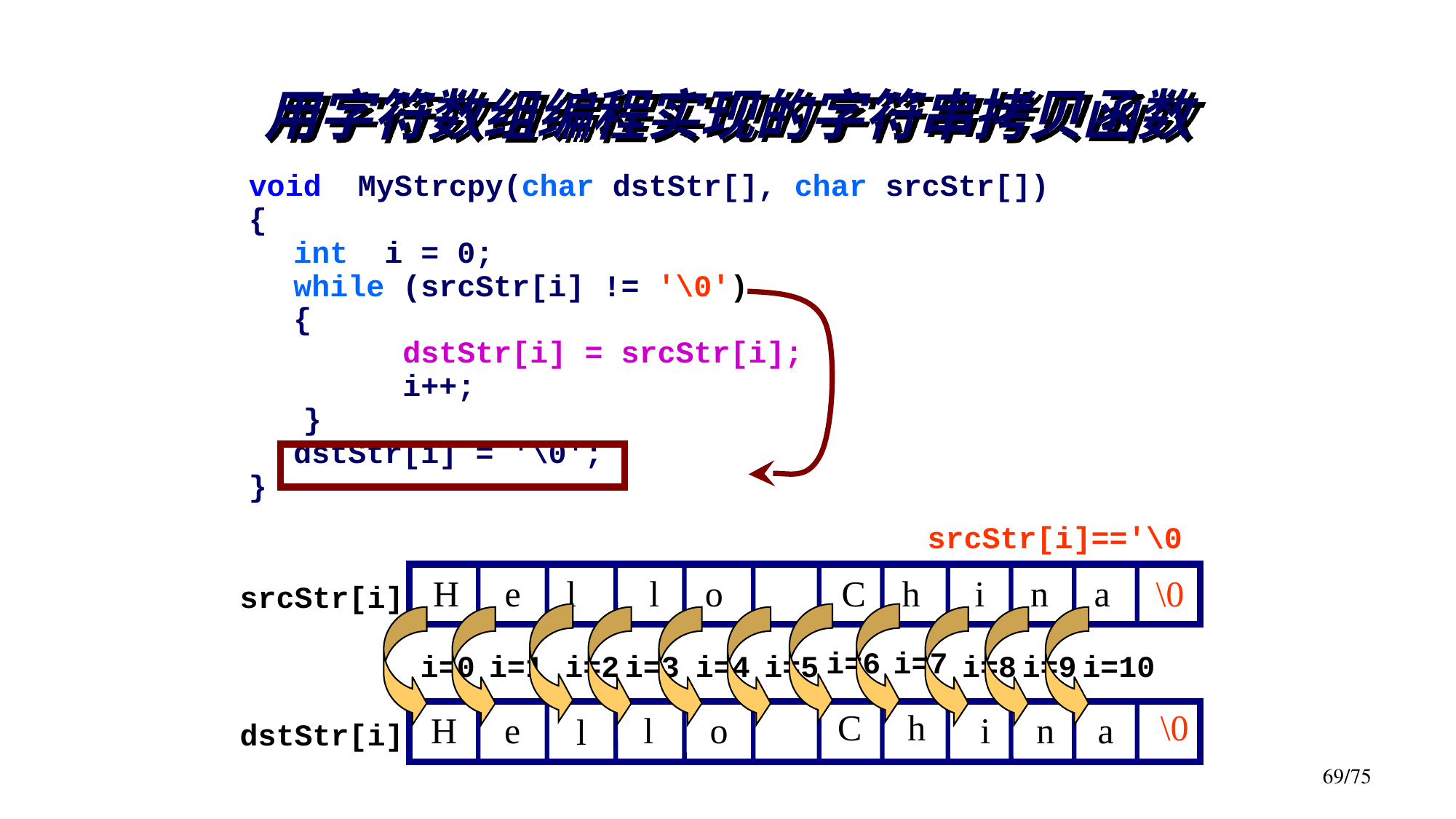

# 用字符数组编程实现的字符串拷贝函数
void  MyStrcpy(char dstStr[], char srcStr[])
{
	int  i = 0;
	while (srcStr[i] != '\0')
	{
    	dstStr[i] = srcStr[i];
    	i++;
   }
	dstStr[i] = '\0';
}

srcStr[i]=='\0

 H     e     l        l     o             C    h      i     n     a     \0
srcStr[i]

i=6
i=7
i=0
i=1
i=3
i=4
i=5
i=8
i=9
i=10
i=2
C
h
\0
H
e
l
o
i
n
a

l
dstStr[i]